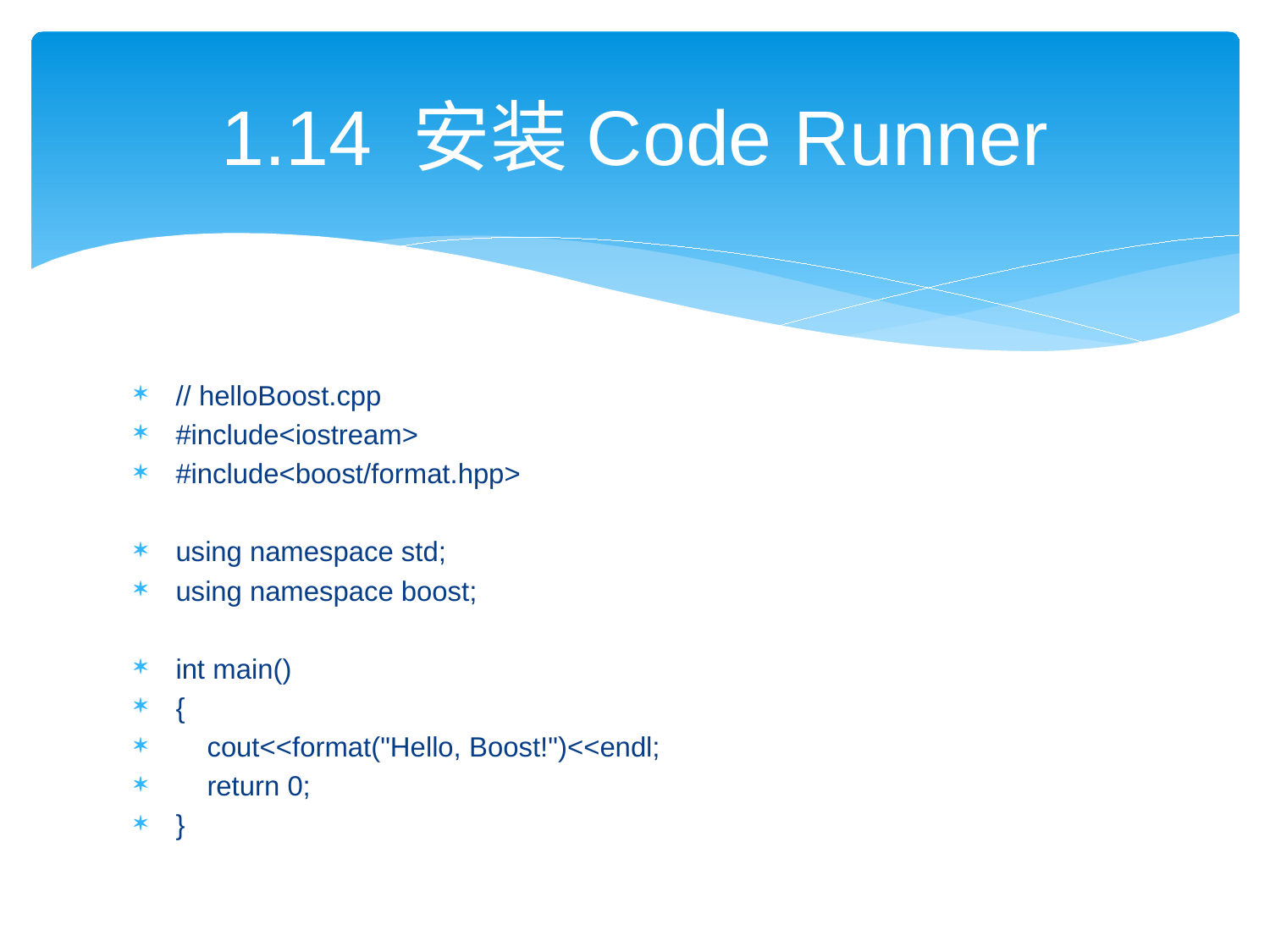

# 1.14 安装Code Runner
// helloBoost.cpp
#include<iostream>
#include<boost/format.hpp>

using namespace std;
using namespace boost;

int main()
{
    cout<<format("Hello, Boost!")<<endl;
    return 0;
}